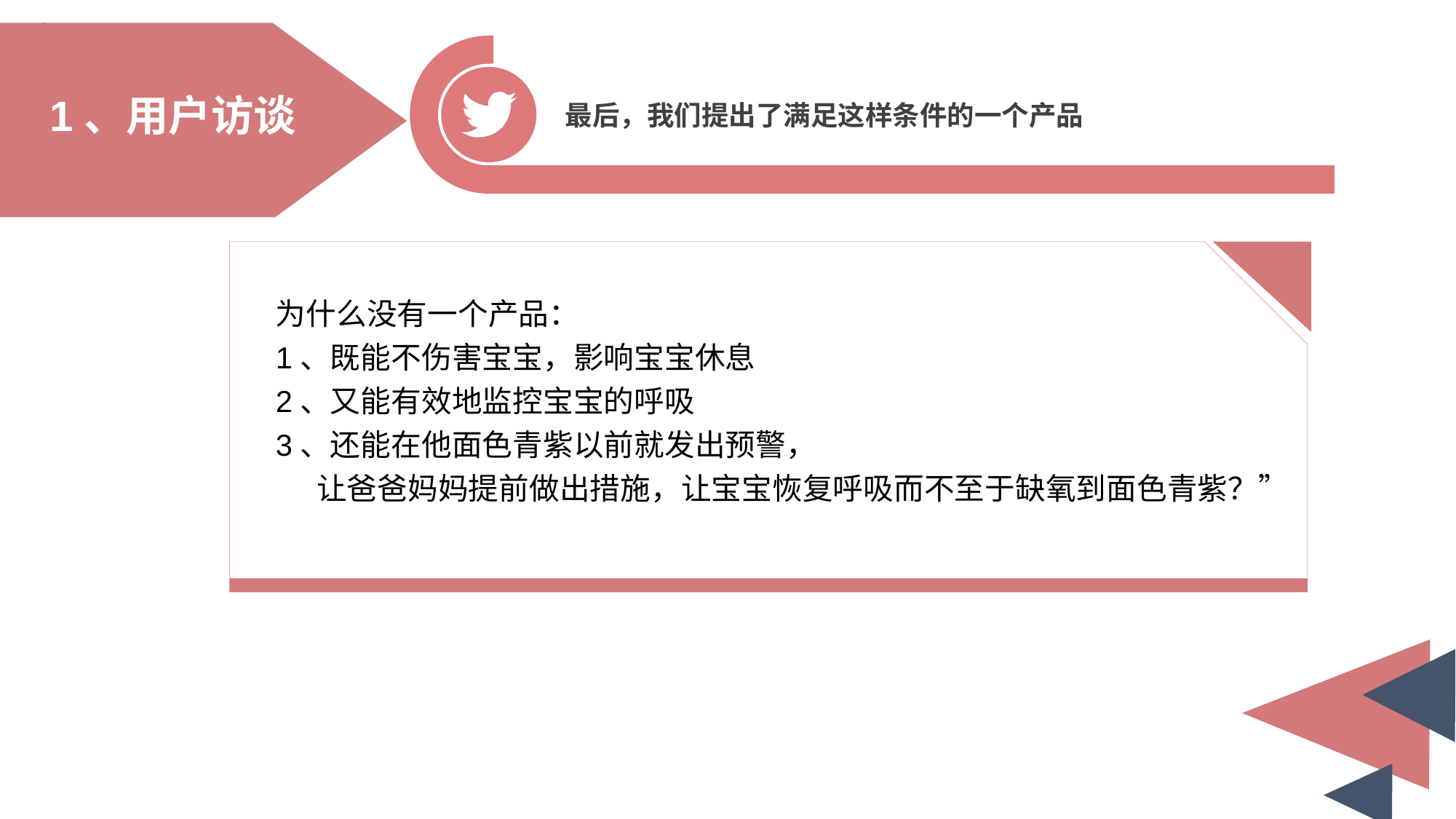

1、用户访谈

最后，我们提出了满足这样条件的一个产品

为什么没有一个产品：
1、既能不伤害宝宝，影响宝宝休息
2、又能有效地监控宝宝的呼吸
3、还能在他面色青紫以前就发出预警，
     让爸爸妈妈提前做出措施，让宝宝恢复呼吸而不至于缺氧到面色青紫？”